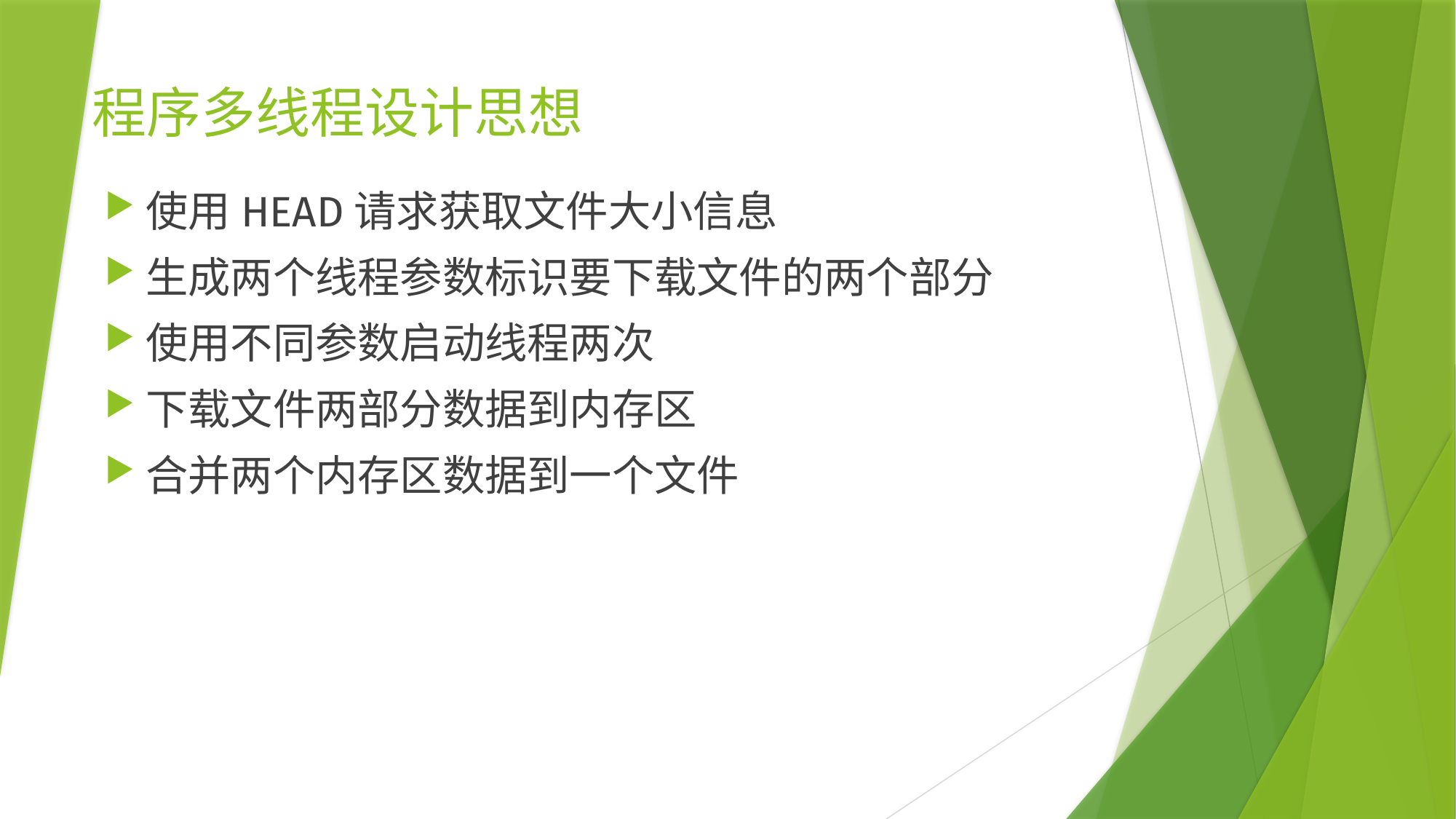

程序多线程设计思想
使用HEAD请求获取文件大小信息
生成两个线程参数标识要下载文件的两个部分
使用不同参数启动线程两次
下载文件两部分数据到内存区
合并两个内存区数据到一个文件